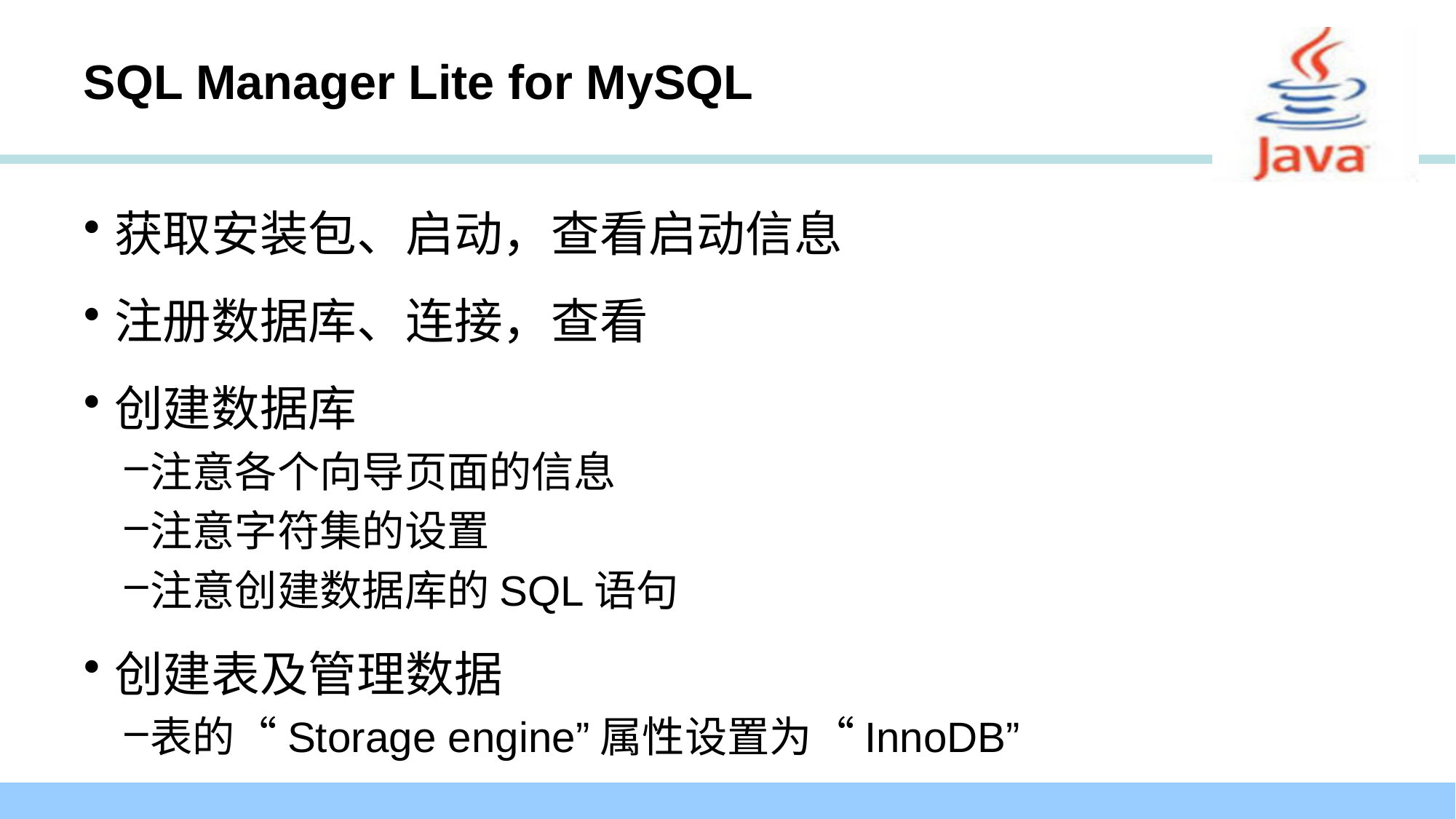

# SQL Manager Lite for MySQL
获取安装包、启动，查看启动信息
注册数据库、连接，查看
创建数据库
注意各个向导页面的信息
注意字符集的设置
注意创建数据库的SQL语句
创建表及管理数据
表的“Storage engine”属性设置为“InnoDB”